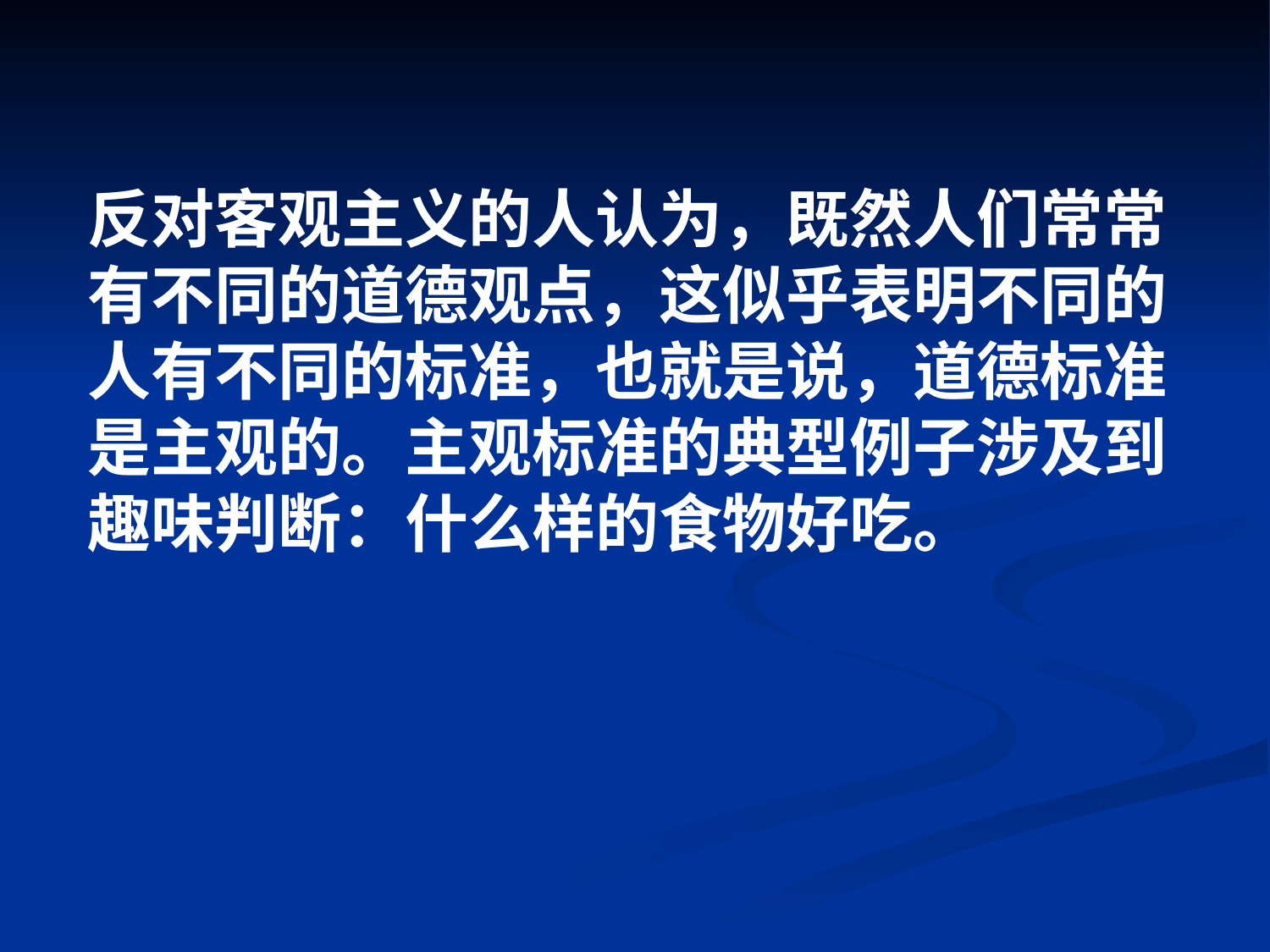

反对客观主义的人认为，既然人们常常有不同的道德观点，这似乎表明不同的人有不同的标准，也就是说，道德标准是主观的。主观标准的典型例子涉及到趣味判断：什么样的食物好吃。